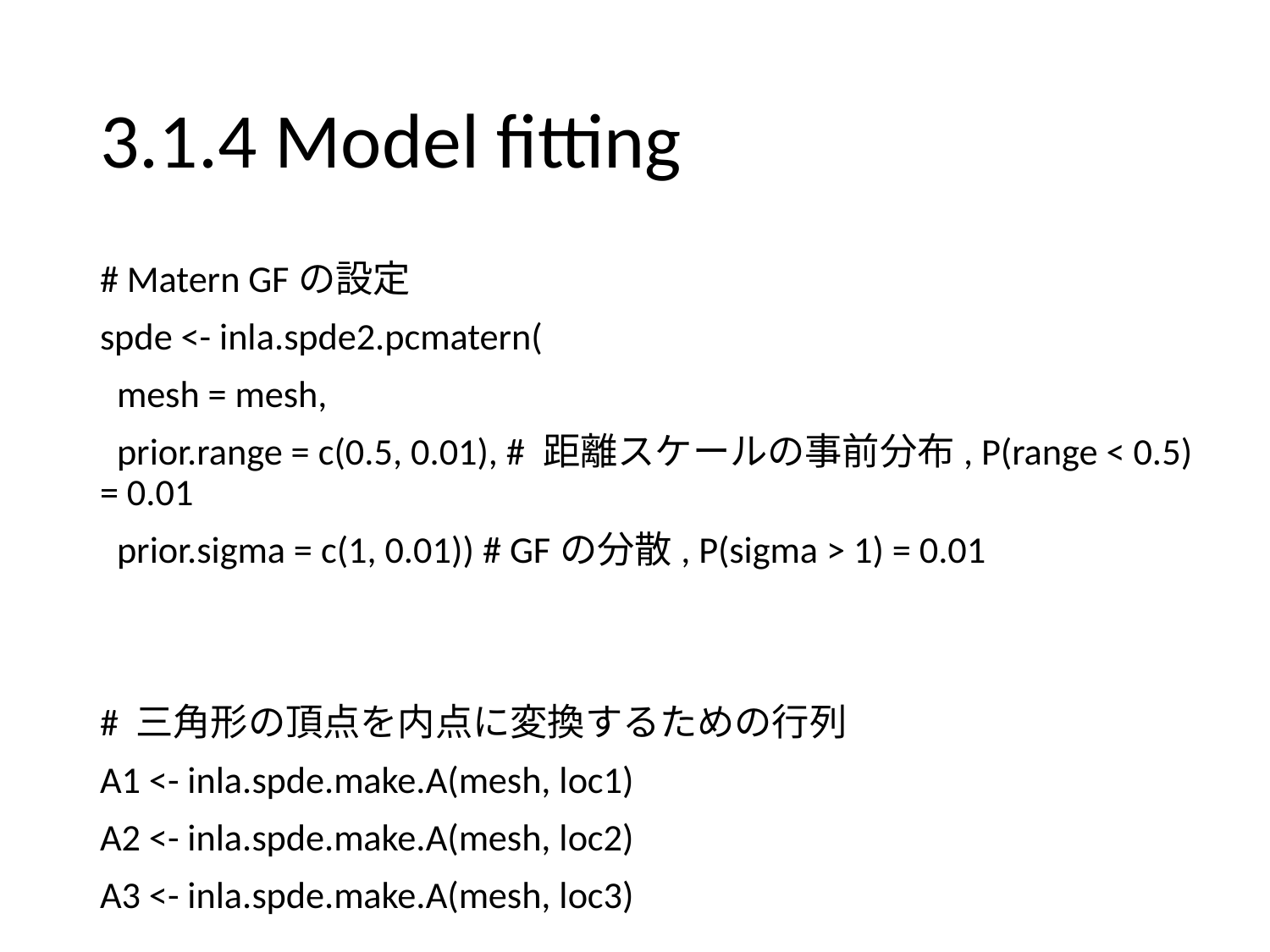

# 3.1.4 Model fitting
# Matern GFの設定
spde <- inla.spde2.pcmatern(
  mesh = mesh,
  prior.range = c(0.5, 0.01), # 距離スケールの事前分布, P(range < 0.5) = 0.01
  prior.sigma = c(1, 0.01)) # GFの分散, P(sigma > 1) = 0.01

# 三角形の頂点を内点に変換するための行列
A1 <- inla.spde.make.A(mesh, loc1)
A2 <- inla.spde.make.A(mesh, loc2)
A3 <- inla.spde.make.A(mesh, loc3)